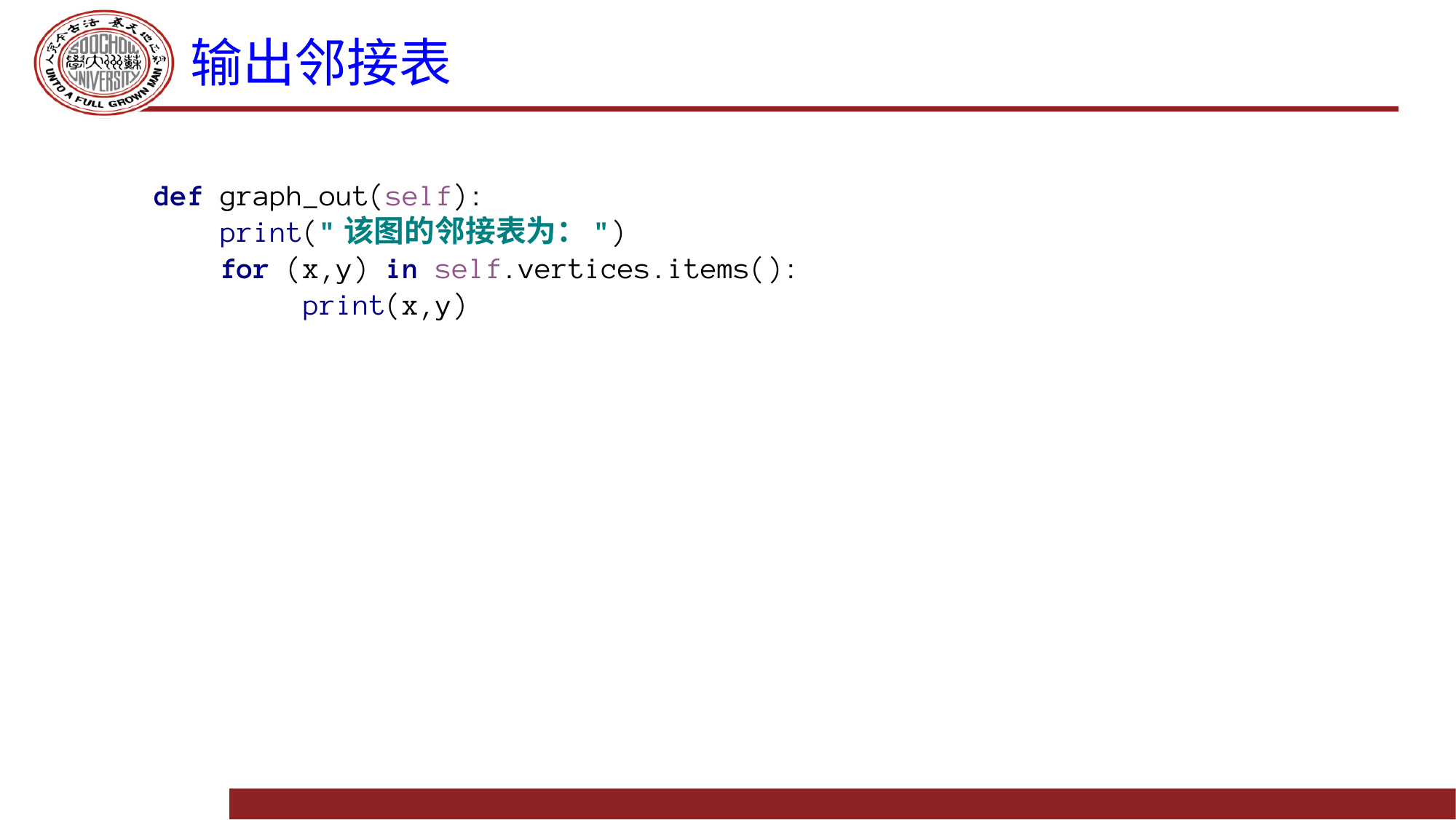

# 输出邻接表
def graph_out(self):
    print("该图的邻接表为：")
    for (x,y) in self.vertices.items():
         print(x,y)